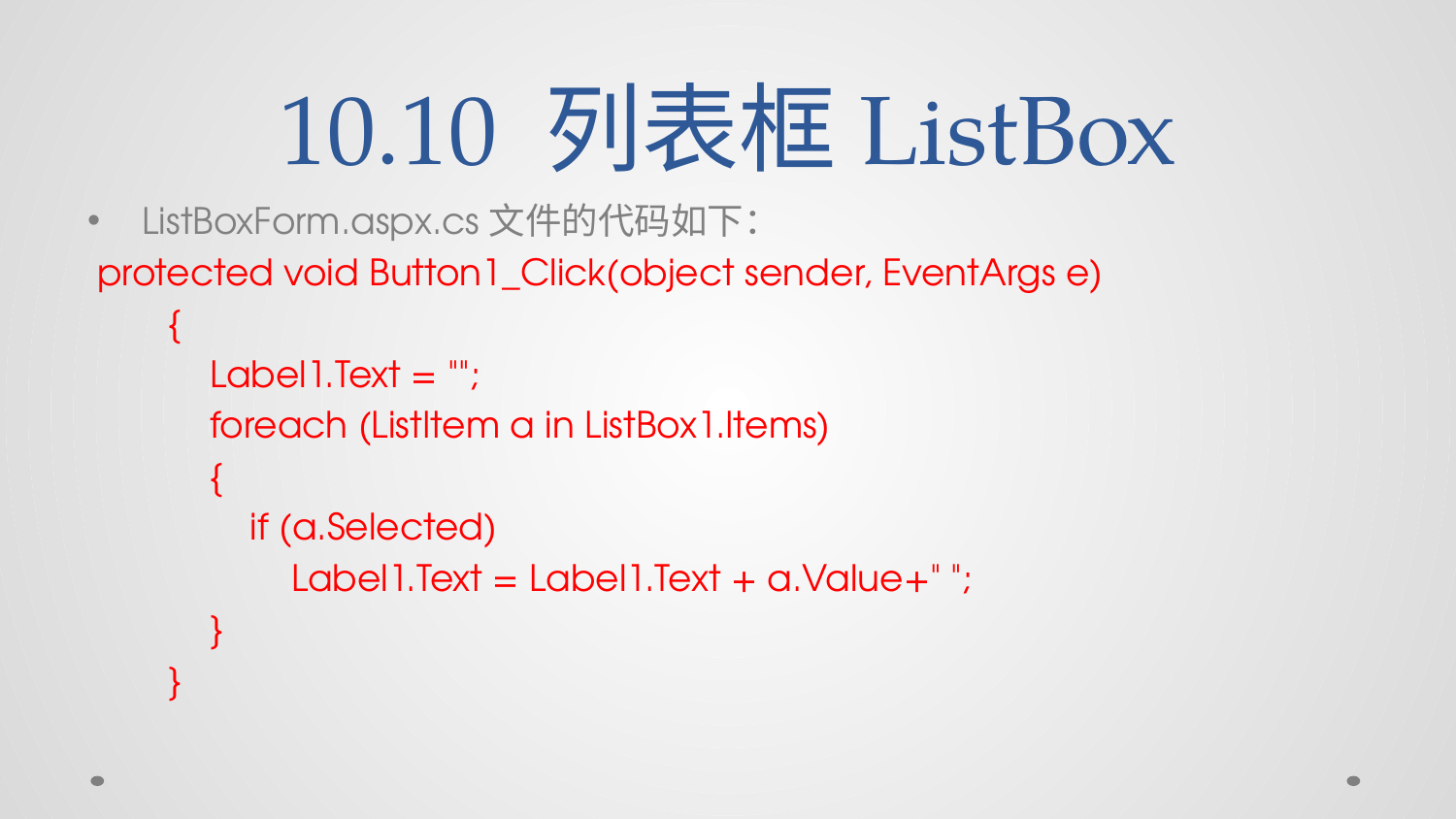

# 10.10 列表框ListBox
ListBoxForm.aspx.cs文件的代码如下：
 protected void Button1_Click(object sender, EventArgs e)
        {
            Label1.Text = "";
            foreach (ListItem a in ListBox1.Items)
            {
                if (a.Selected)
                    Label1.Text = Label1.Text + a.Value+" ";
            }
        }